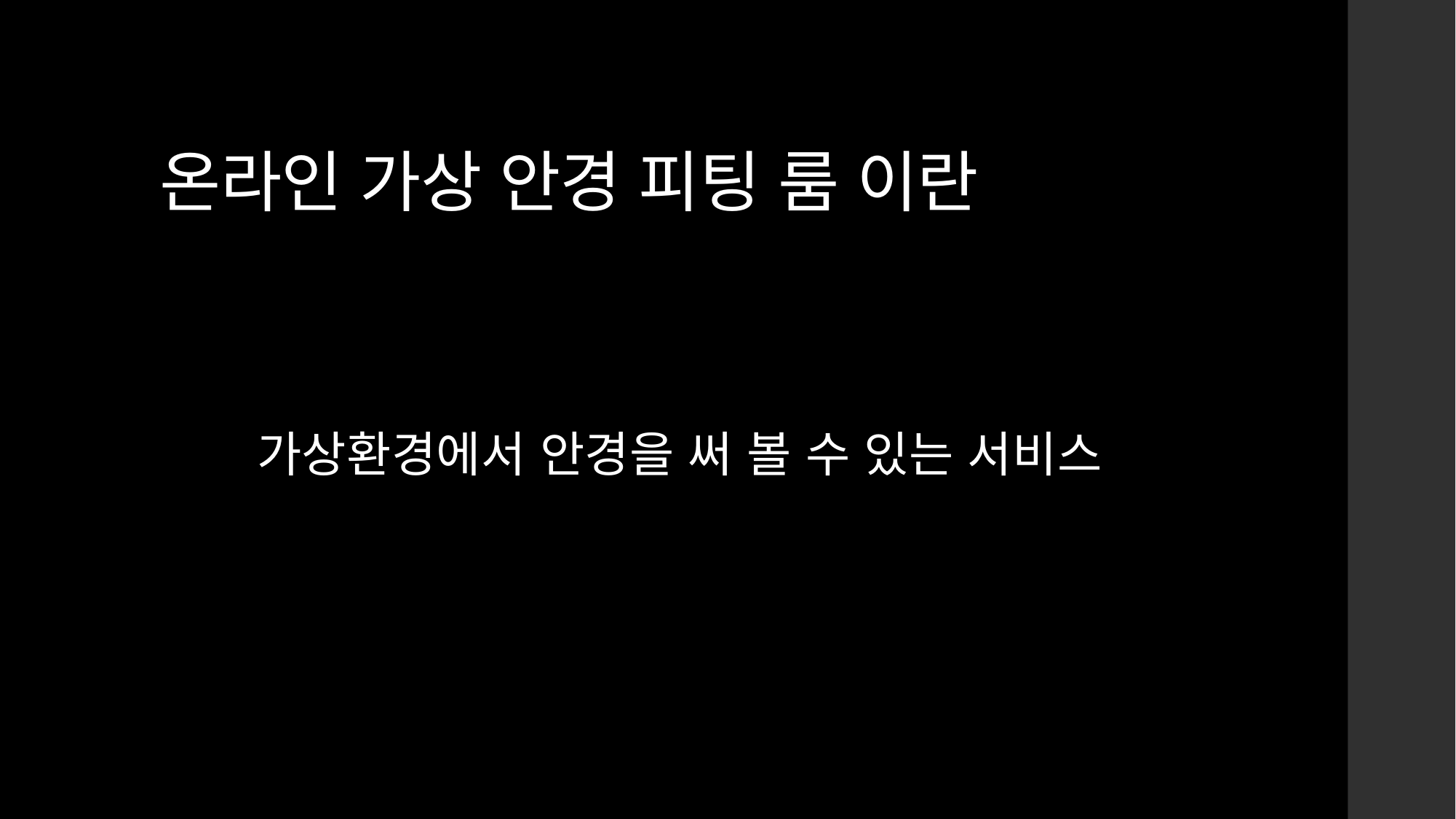

# 온라인 가상 안경 피팅 룸 이란
가상환경에서 안경을 써 볼 수 있는 서비스